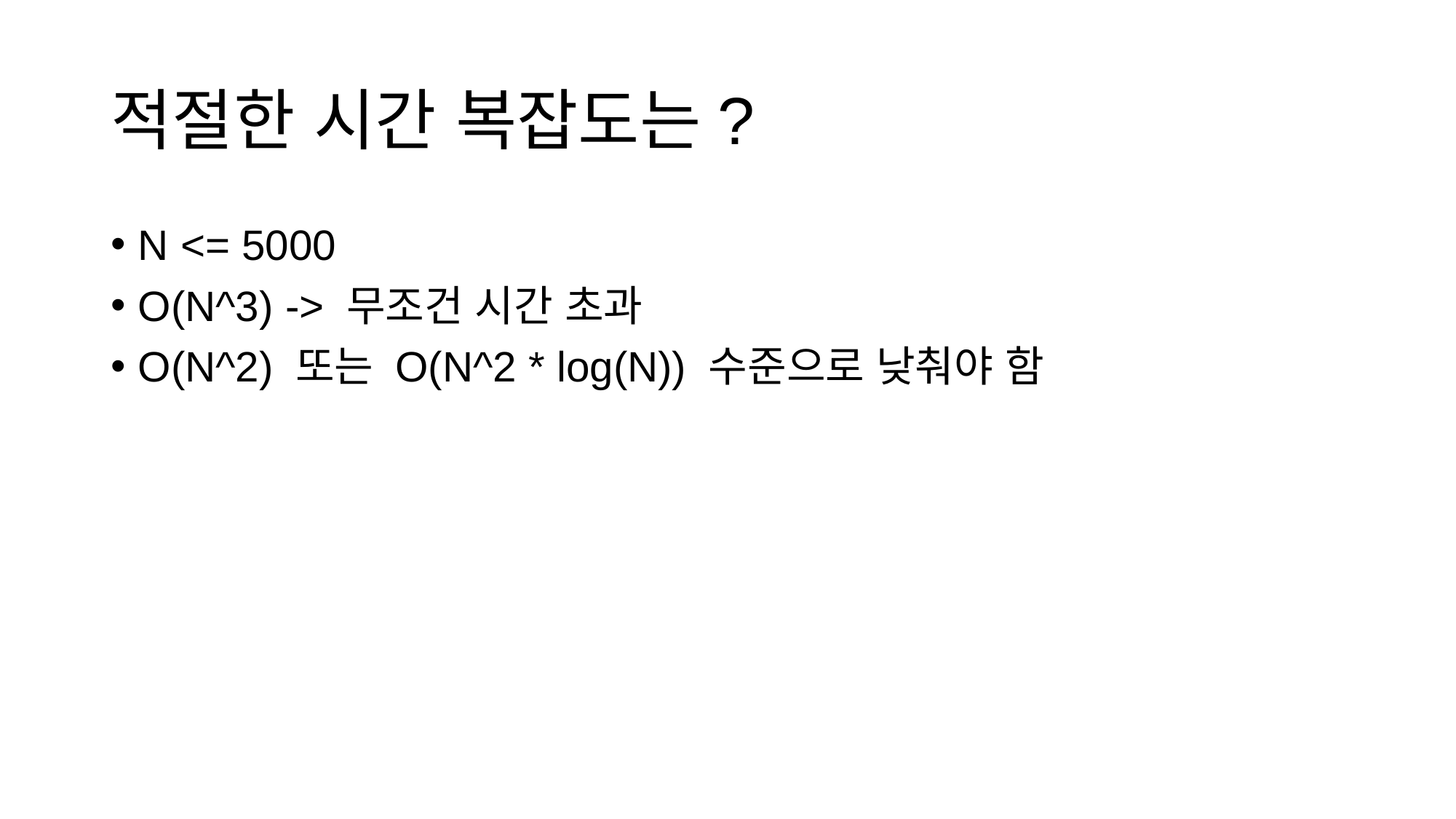

# 적절한 시간 복잡도는?
N <= 5000
O(N^3) -> 무조건 시간 초과
O(N^2) 또는 O(N^2 * log(N)) 수준으로 낮춰야 함